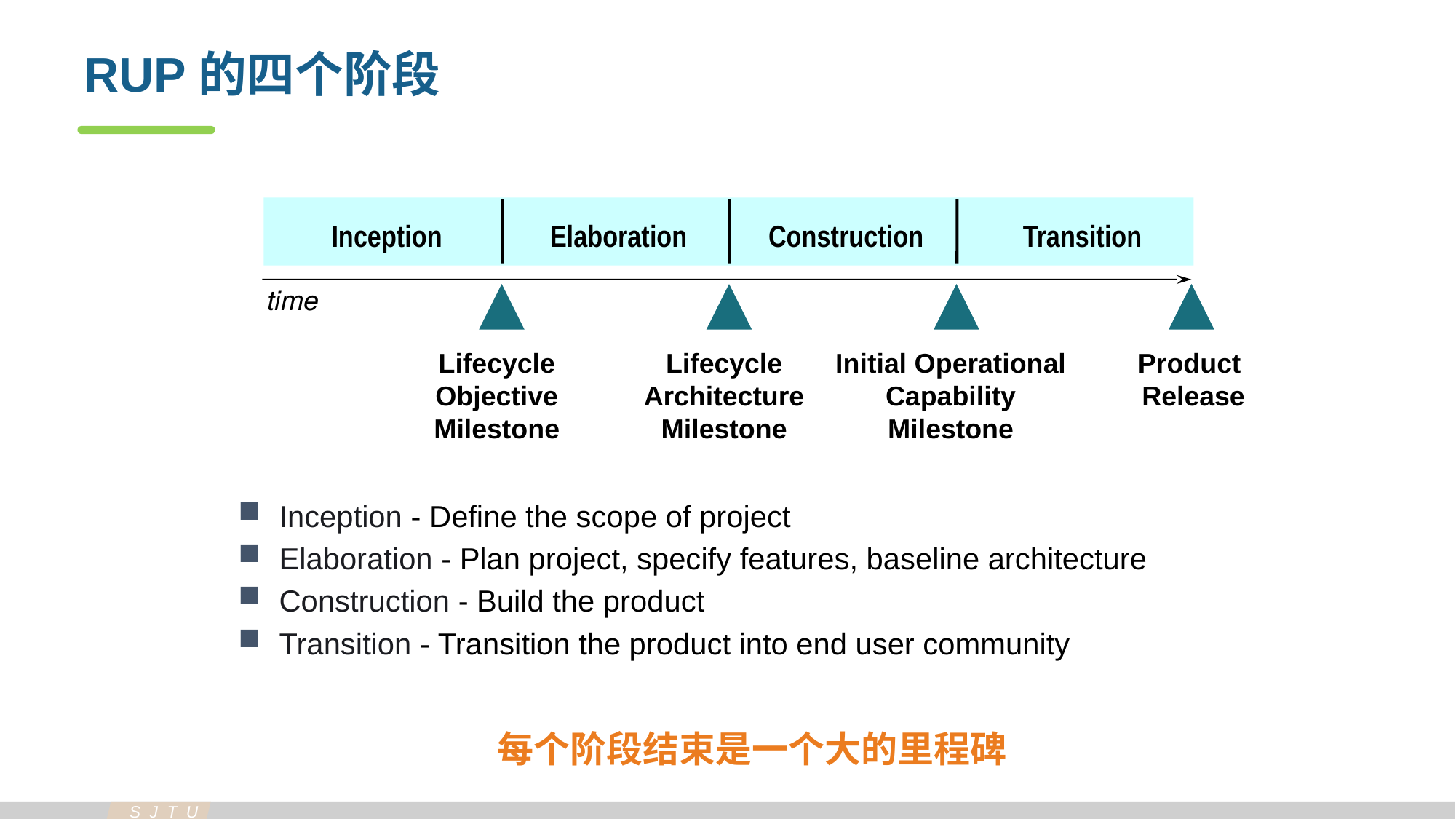

# RUP的四个阶段

Inception
Elaboration
Construction
Transition
time

Lifecycle
Objective
Milestone

Lifecycle
Architecture
Milestone

Initial Operational
Capability
Milestone

Product
Release
Inception - Define the scope of project
Elaboration - Plan project, specify features, baseline architecture
Construction - Build the product
Transition - Transition the product into end user community

每个阶段结束是一个大的里程碑
22